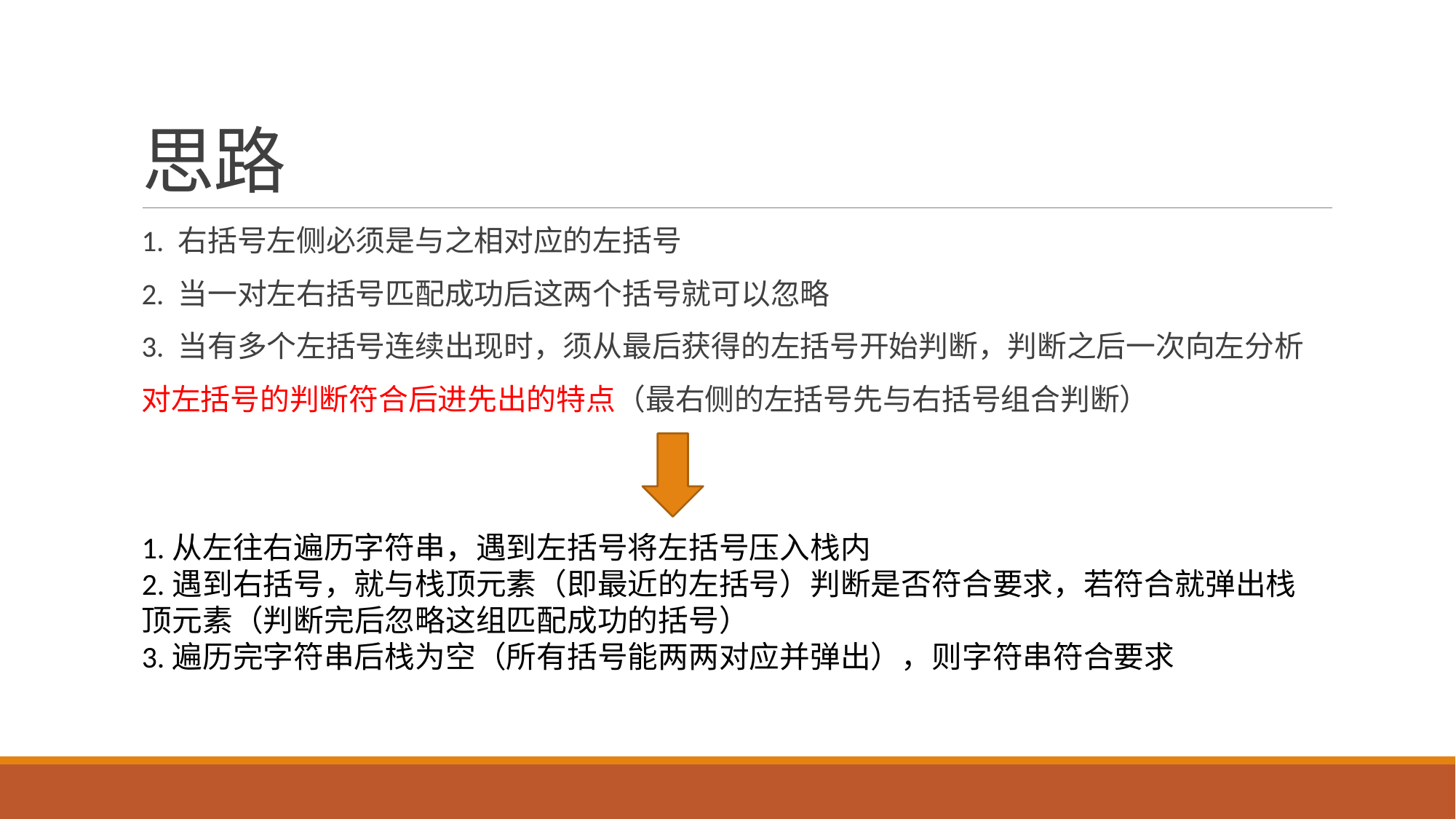

# 思路
1. 右括号左侧必须是与之相对应的左括号
2. 当一对左右括号匹配成功后这两个括号就可以忽略
3. 当有多个左括号连续出现时，须从最后获得的左括号开始判断，判断之后一次向左分析
对左括号的判断符合后进先出的特点（最右侧的左括号先与右括号组合判断）

1.从左往右遍历字符串，遇到左括号将左括号压入栈内
2.遇到右括号，就与栈顶元素（即最近的左括号）判断是否符合要求，若符合就弹出栈顶元素（判断完后忽略这组匹配成功的括号）
3.遍历完字符串后栈为空（所有括号能两两对应并弹出），则字符串符合要求